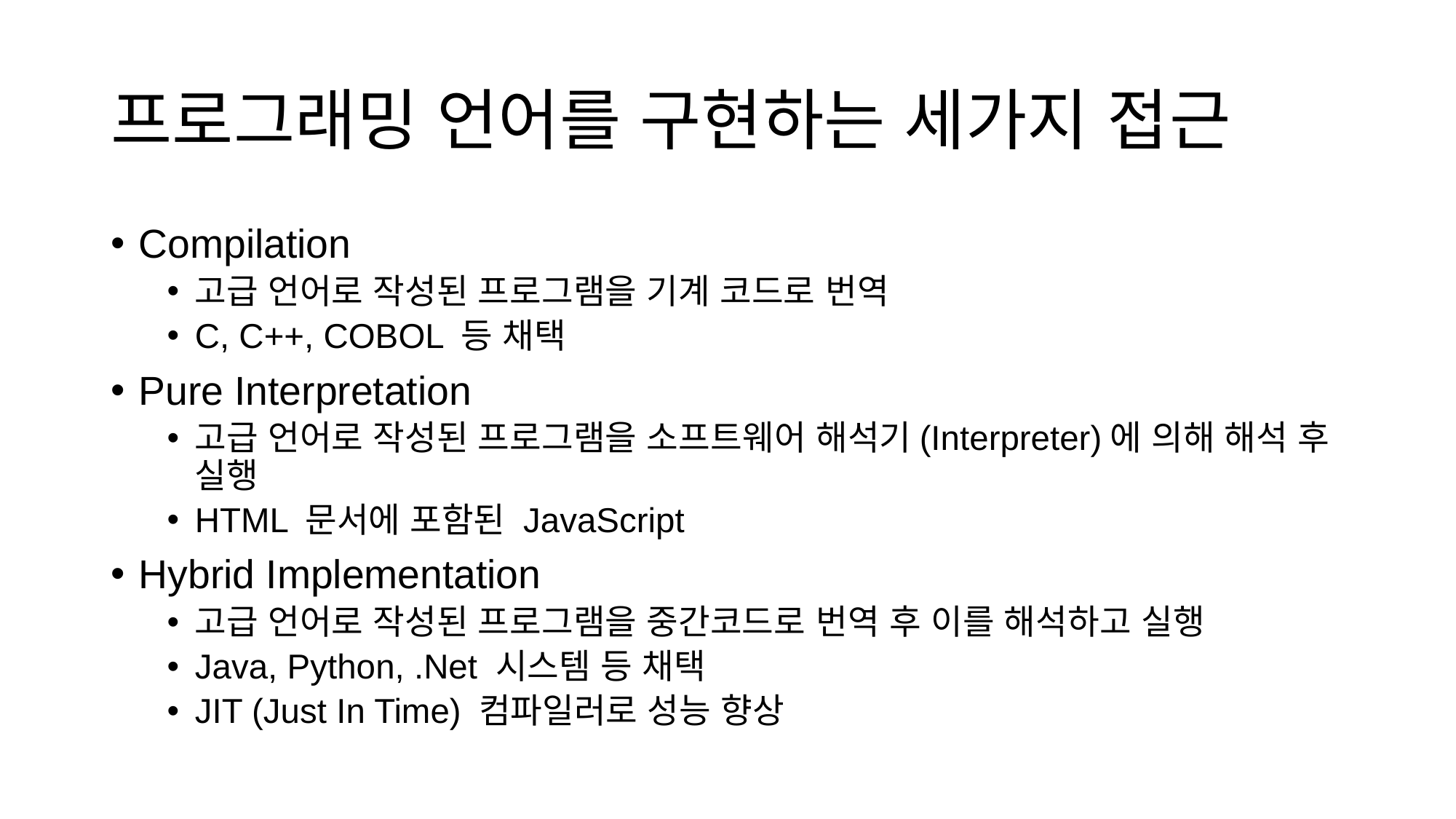

# 프로그래밍 언어를 구현하는 세가지 접근
Compilation
고급 언어로 작성된 프로그램을 기계 코드로 번역
C, C++, COBOL 등 채택
Pure Interpretation
고급 언어로 작성된 프로그램을 소프트웨어 해석기(Interpreter)에 의해 해석 후 실행
HTML 문서에 포함된 JavaScript
Hybrid Implementation
고급 언어로 작성된 프로그램을 중간코드로 번역 후 이를 해석하고 실행
Java, Python, .Net 시스템 등 채택
JIT (Just In Time) 컴파일러로 성능 향상